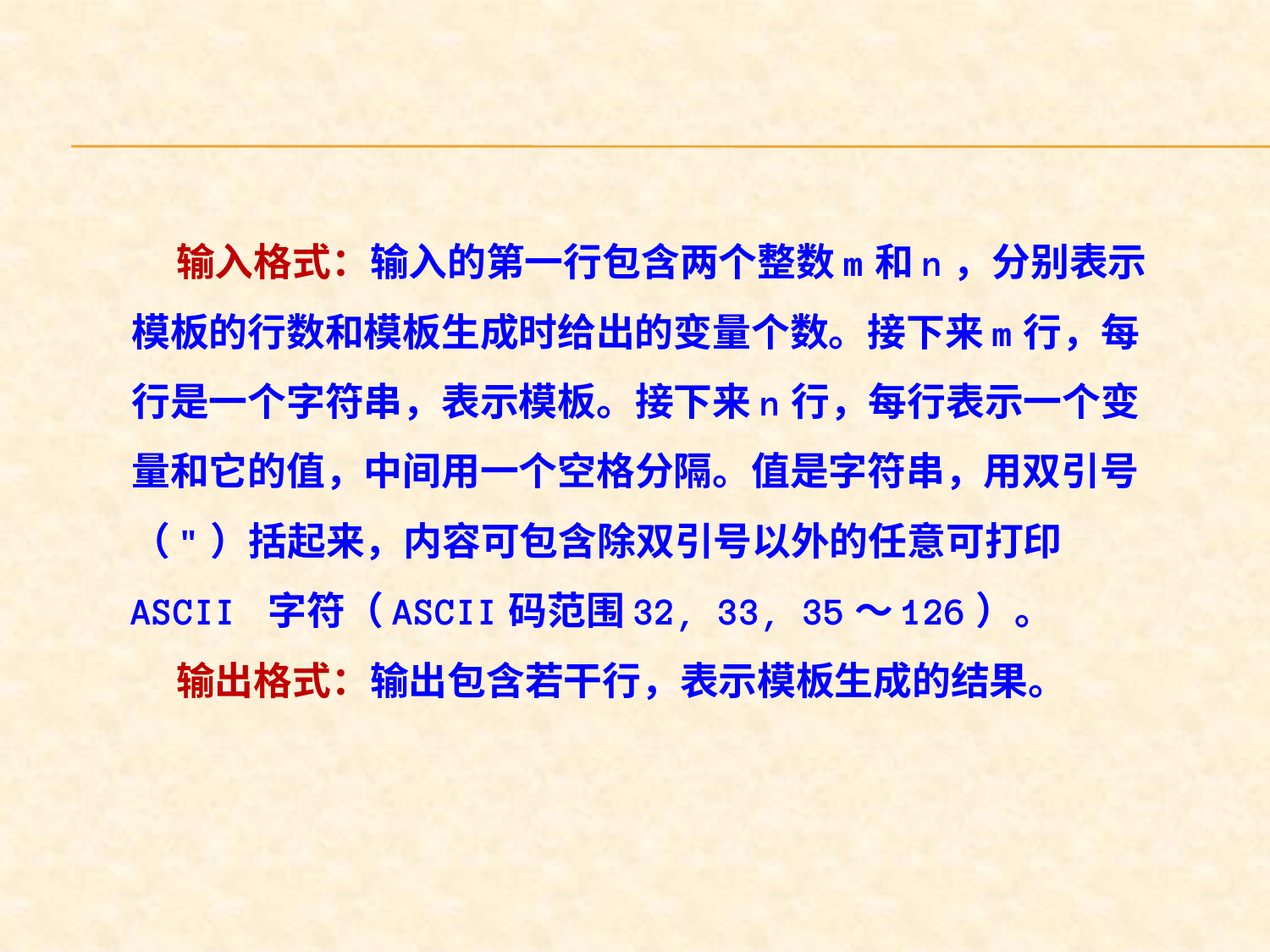

输入格式：输入的第一行包含两个整数m和n，分别表示模板的行数和模板生成时给出的变量个数。接下来m行，每行是一个字符串，表示模板。接下来n行，每行表示一个变量和它的值，中间用一个空格分隔。值是字符串，用双引号（"）括起来，内容可包含除双引号以外的任意可打印 ASCII 字符（ASCII码范围32, 33, 35～126）。
    输出格式：输出包含若干行，表示模板生成的结果。